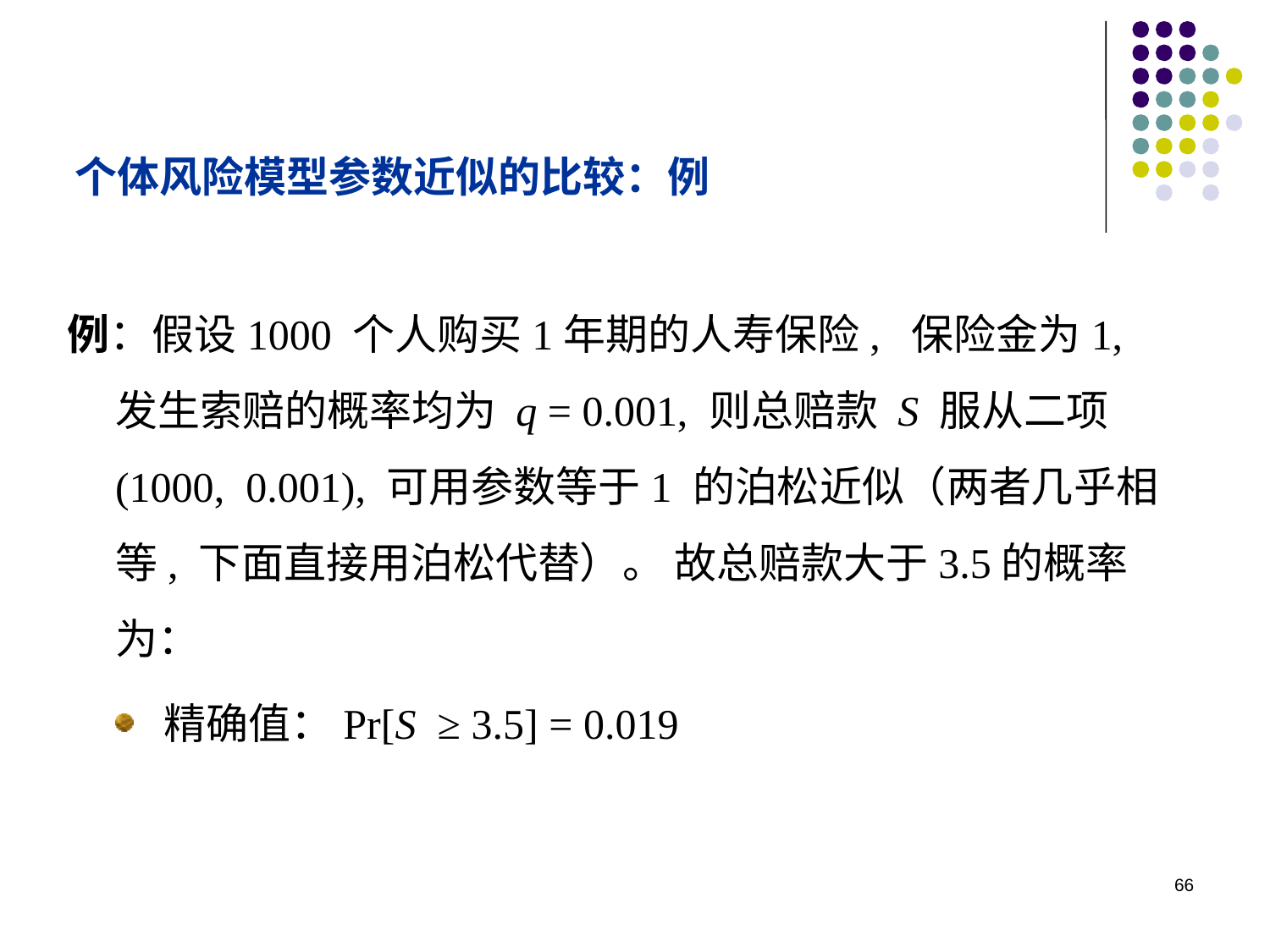

个体风险模型参数近似的比较：例
例：假设1000 个人购买1年期的人寿保险,  保险金为1,  发生索赔的概率均为 q = 0.001, 则总赔款 S 服从二项(1000,  0.001), 可用参数等于1 的泊松近似（两者几乎相等, 下面直接用泊松代替）。 故总赔款大于3.5的概率为：
精确值：Pr[S  ≥ 3.5] = 0.019

66